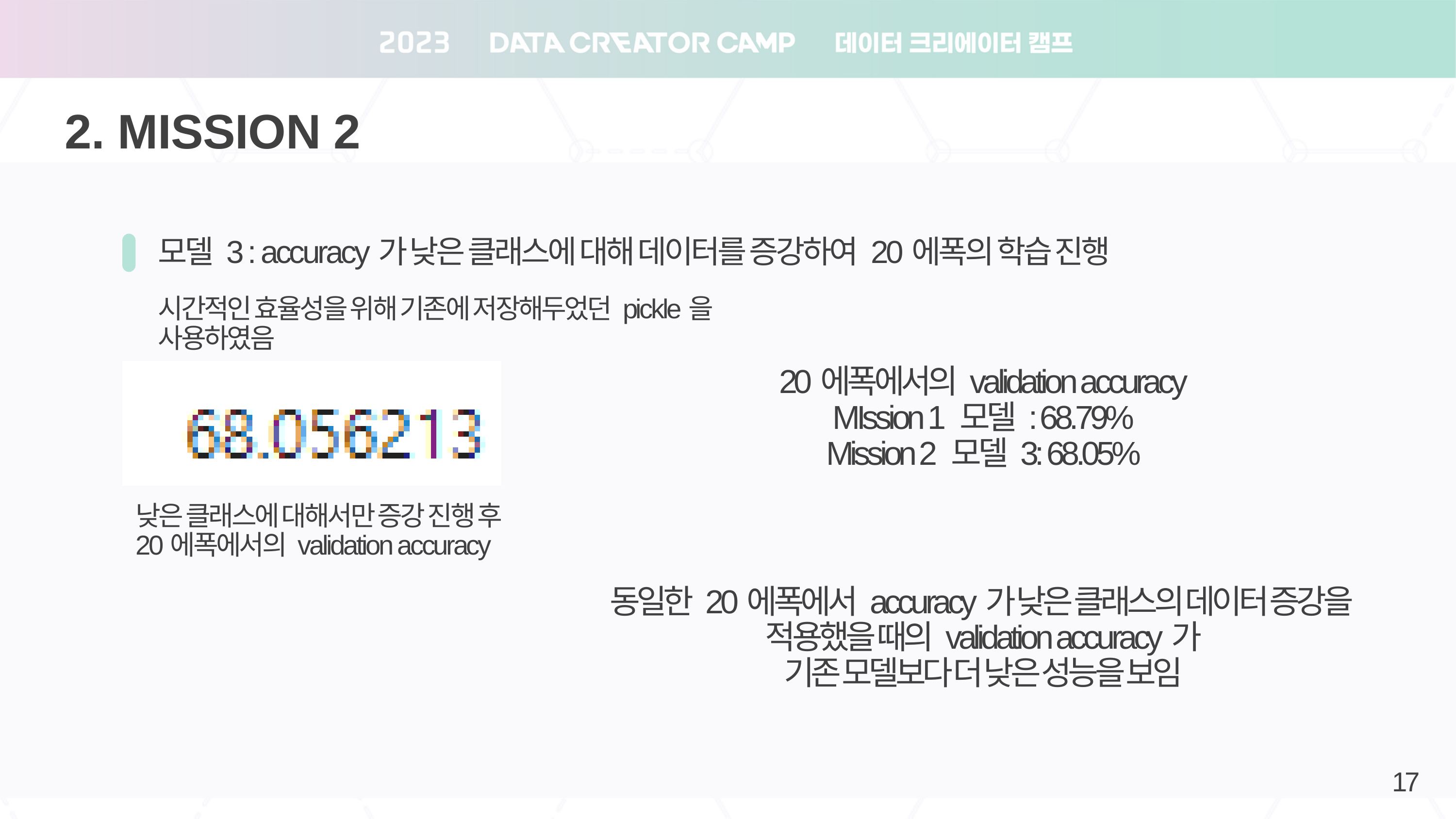

2. MISSION 2

모델 3 : accuracy가 낮은 클래스에 대해 데이터를 증강하여 20에폭의 학습 진행
시간적인 효율성을 위해 기존에 저장해두었던 pickle을 사용하였음

20에폭에서의 validation accuracy
MIssion 1 모델 : 68.79%
Mission 2 모델 3: 68.05%
낮은 클래스에 대해서만 증강 진행 후
20에폭에서의 validation accuracy
동일한 20에폭에서 accuracy가 낮은 클래스의 데이터 증강을
적용했을 때의 validation accuracy가
기존 모델보다 더 낮은 성능을 보임
17